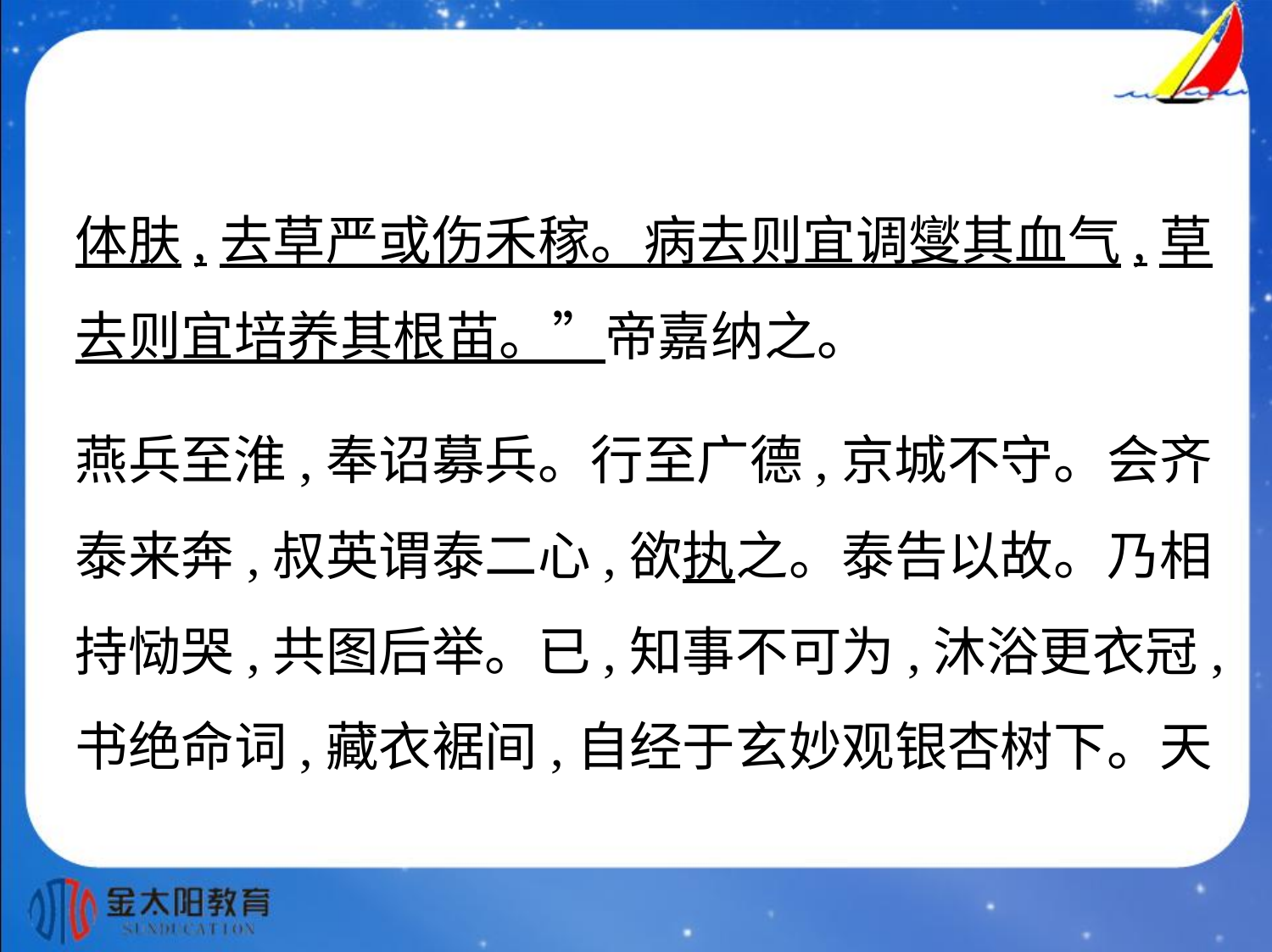

体肤,去草严或伤禾稼。病去则宜调燮其血气,草
去则宜培养其根苗。”帝嘉纳之。
燕兵至淮,奉诏募兵。行至广德,京城不守。会齐
泰来奔,叔英谓泰二心,欲执之。泰告以故。乃相
持恸哭,共图后举。已,知事不可为,沐浴更衣冠,
书绝命词,藏衣裾间,自经于玄妙观银杏树下。天